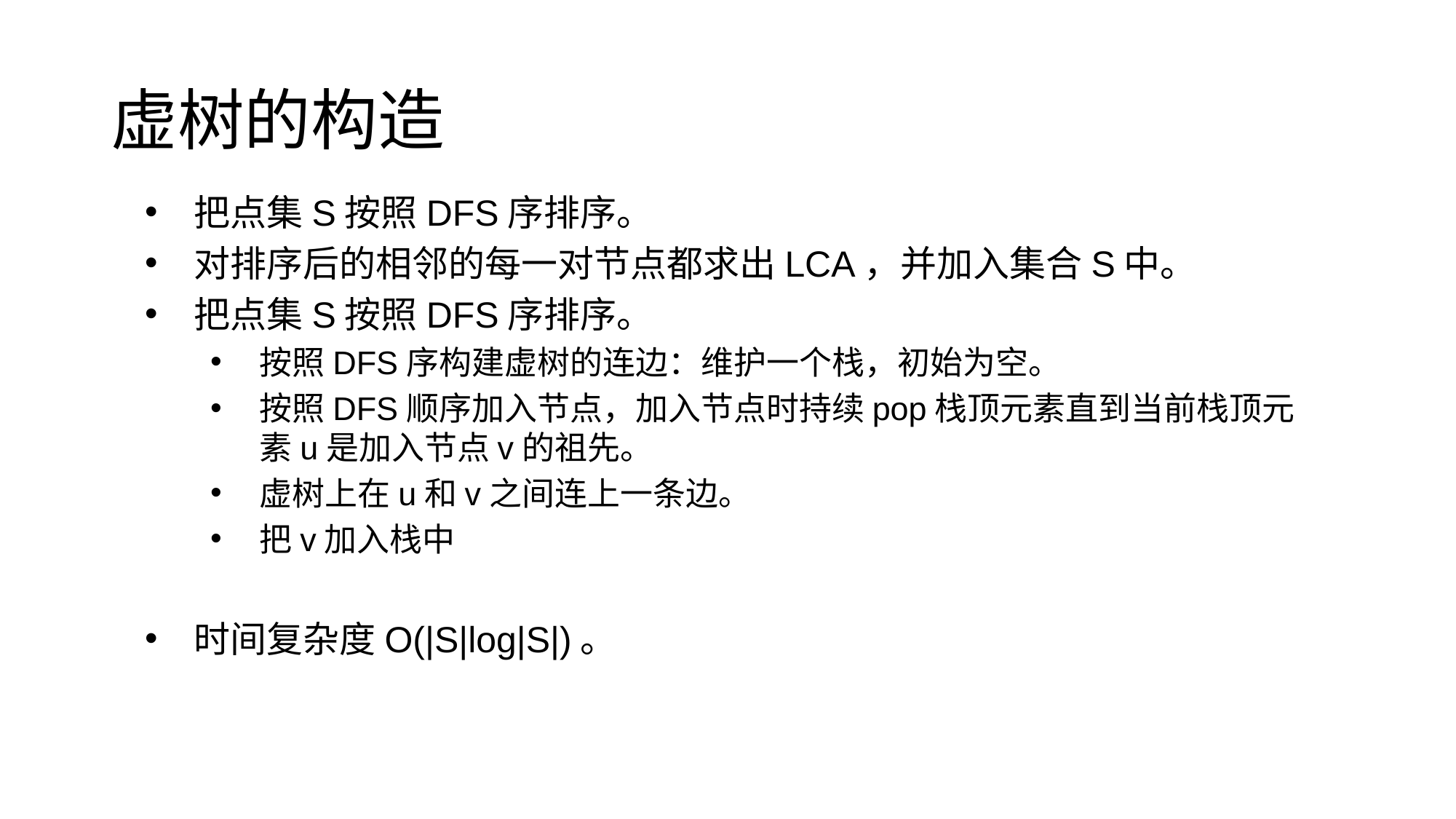

# 虚树的构造
把点集S按照DFS序排序。
对排序后的相邻的每一对节点都求出LCA，并加入集合S中。
把点集S按照DFS序排序。
按照DFS序构建虚树的连边：维护一个栈，初始为空。
按照DFS顺序加入节点，加入节点时持续pop栈顶元素直到当前栈顶元素u是加入节点v的祖先。
虚树上在u和v之间连上一条边。
把v加入栈中

时间复杂度O(|S|log|S|)。